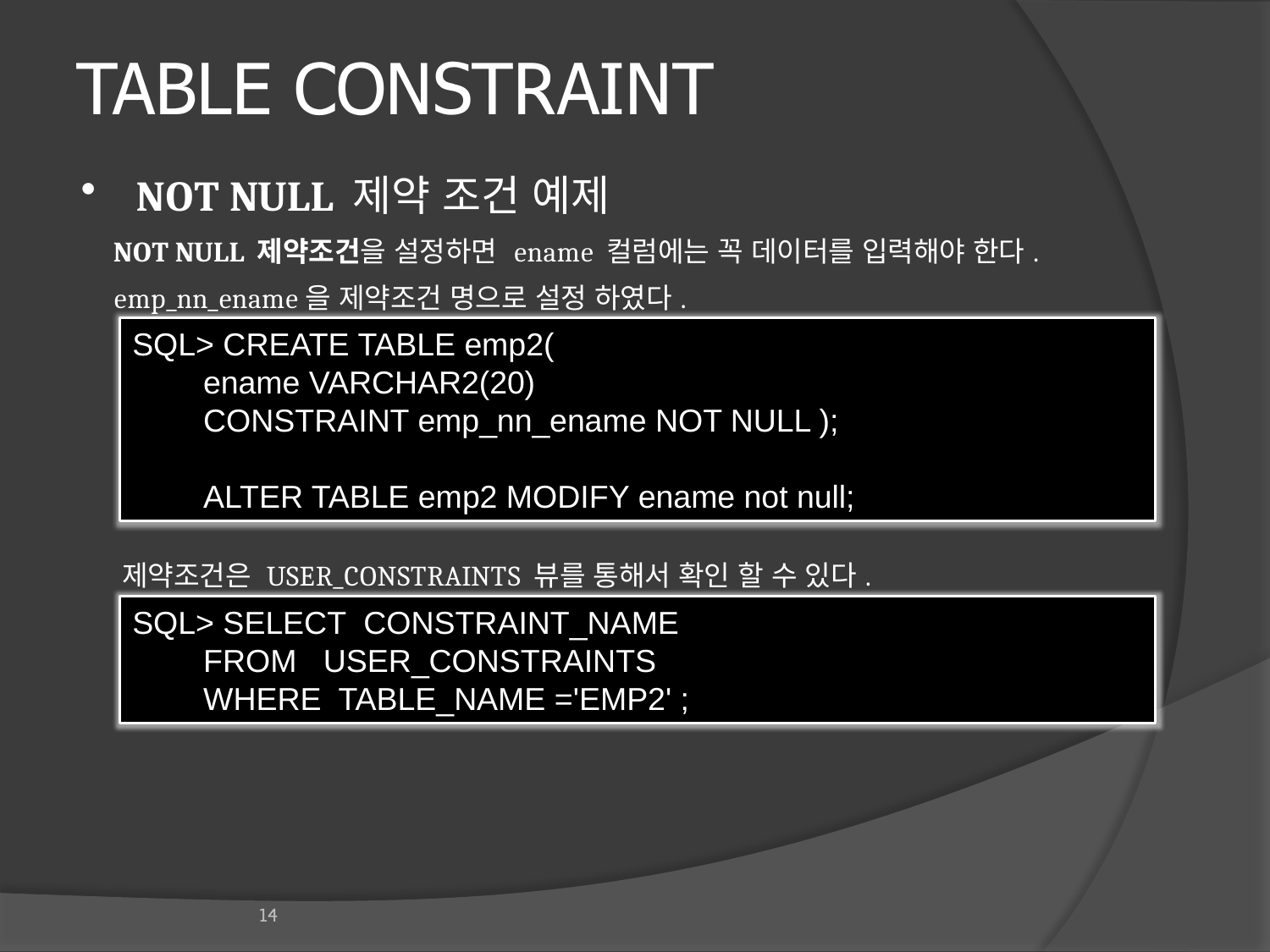

# TABLE CONSTRAINT
NOT NULL 제약 조건 예제
     NOT NULL 제약조건을 설정하면 ename 컬럼에는 꼭 데이터를 입력해야 한다.
     emp_nn_ename을 제약조건 명으로 설정 하였다.

    제약조건은 USER_CONSTRAINTS 뷰를 통해서 확인 할 수 있다.

SQL> CREATE TABLE emp2(
        ename VARCHAR2(20)
        CONSTRAINT emp_nn_ename NOT NULL );

        ALTER TABLE emp2 MODIFY ename not null;
SQL> SELECT  CONSTRAINT_NAME
        FROM   USER_CONSTRAINTS
        WHERE  TABLE_NAME ='EMP2' ;
14